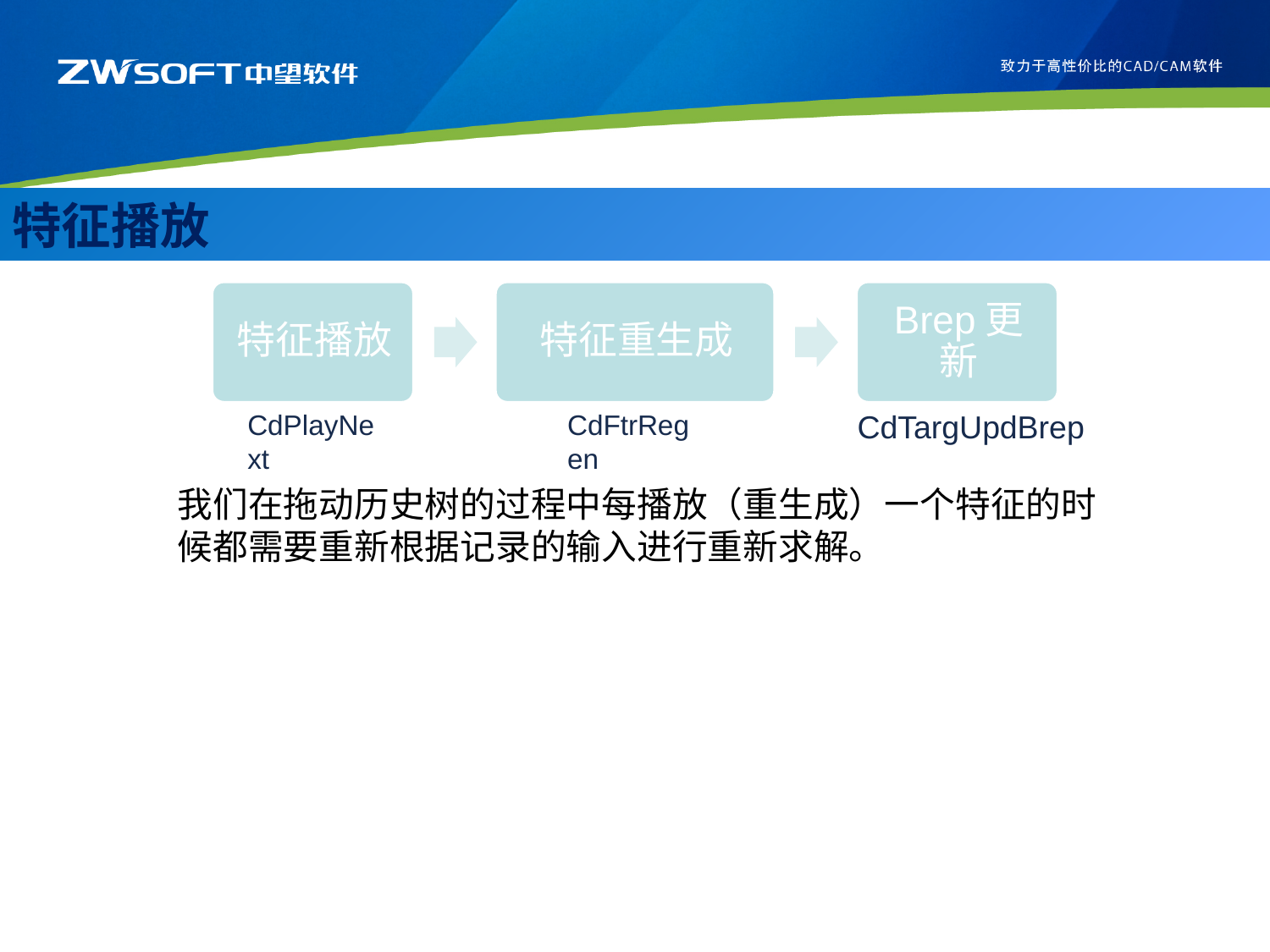

特征播放

特征重生成

Brep更新
特征播放
CdPlayNext
CdFtrRegen
CdTargUpdBrep
我们在拖动历史树的过程中每播放（重生成）一个特征的时候都需要重新根据记录的输入进行重新求解。